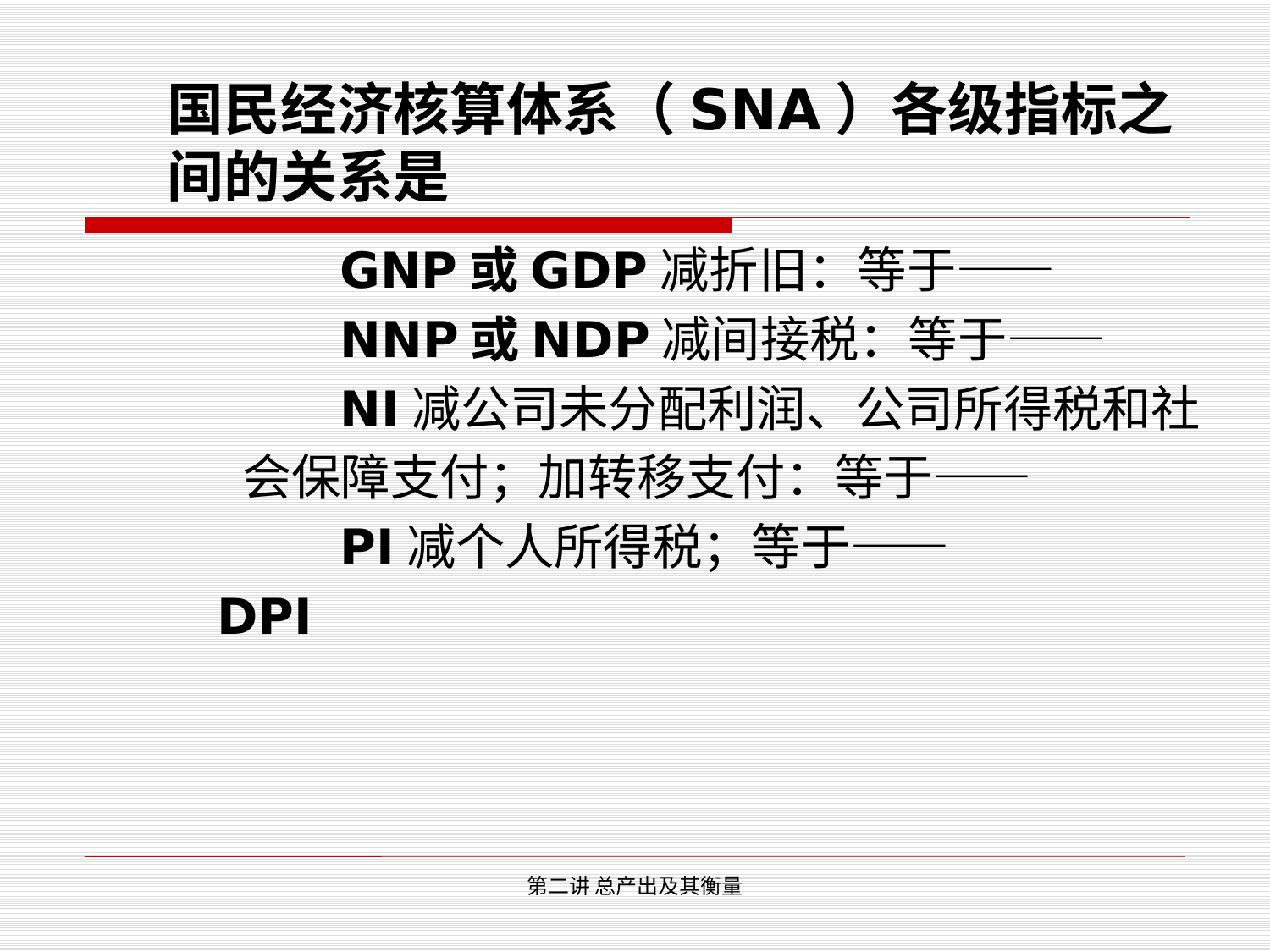

# 国民经济核算体系（SNA）各级指标之间的关系是
                GNP或GDP减折旧：等于——
                NNP或NDP减间接税：等于——
                NI减公司未分配利润、公司所得税和社
               会保障支付；加转移支付：等于——
                PI减个人所得税；等于——
           DPI
第二讲 总产出及其衡量